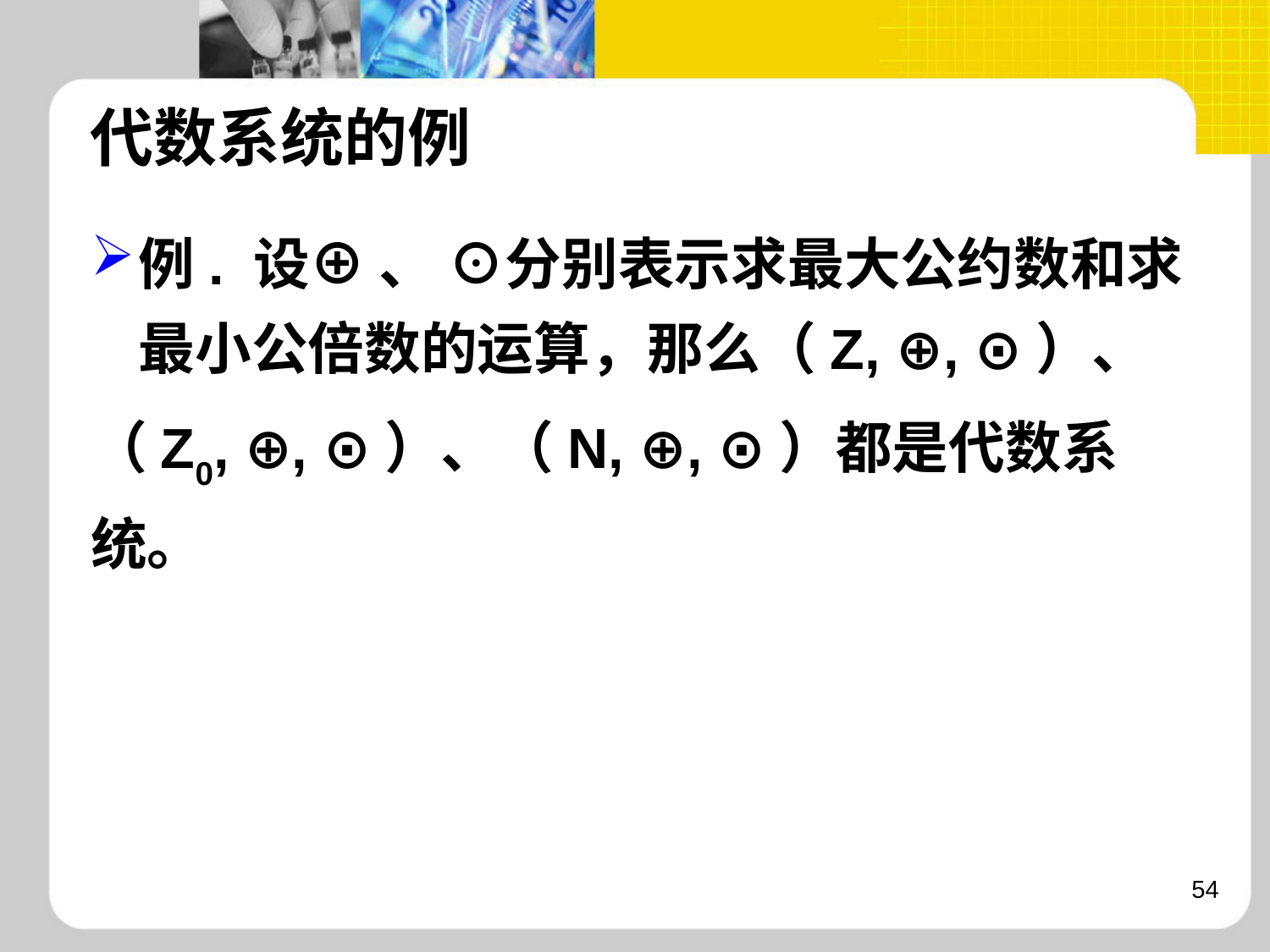

代数系统的例
例. 设⊕ 、 ⊙分别表示求最大公约数和求最小公倍数的运算，那么（Z, ⊕, ⊙）、
（Z0, ⊕, ⊙）、（N, ⊕, ⊙）都是代数系统。

54